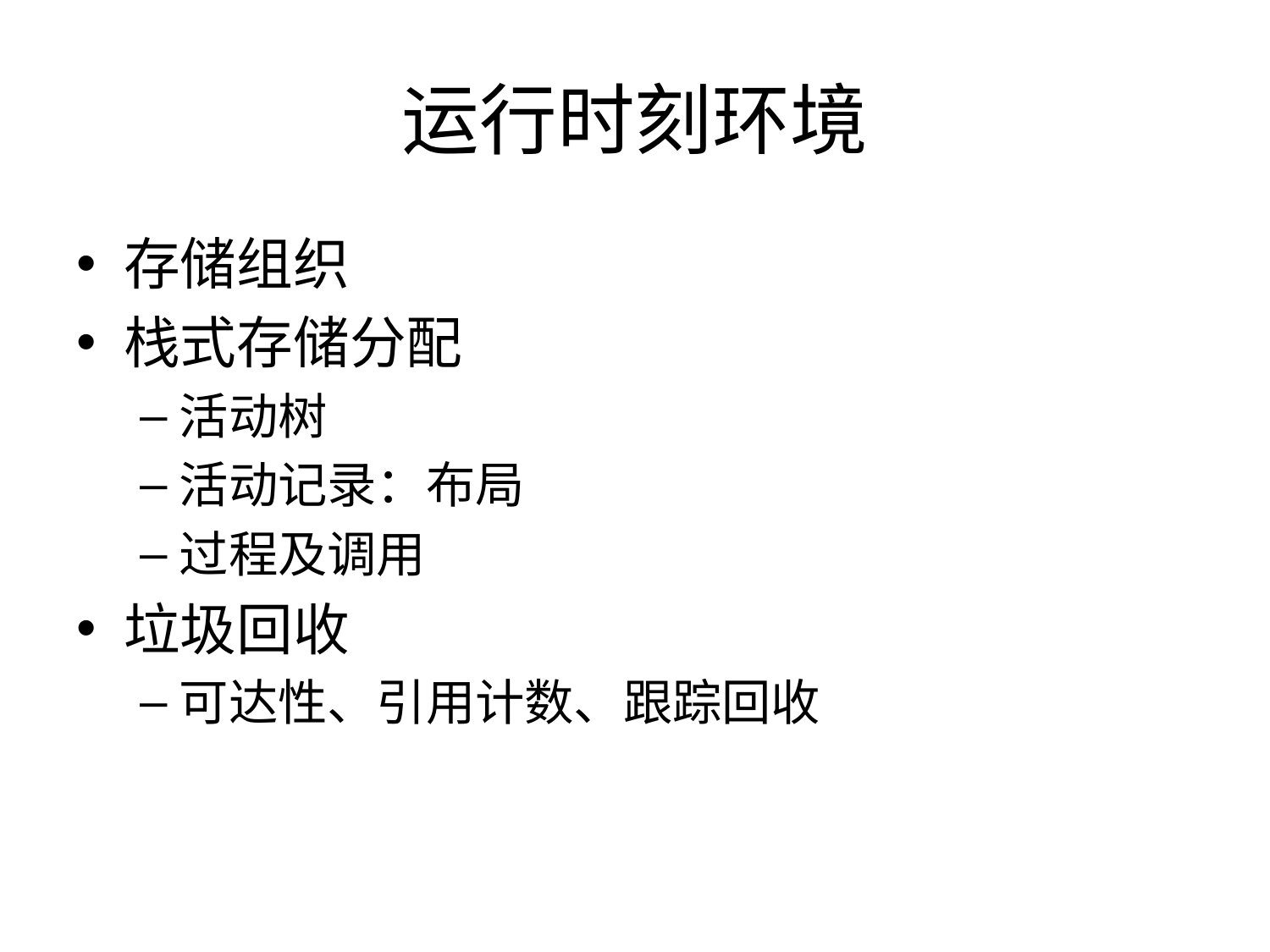

# 运行时刻环境
存储组织
栈式存储分配
活动树
活动记录：布局
过程及调用
垃圾回收
可达性、引用计数、跟踪回收